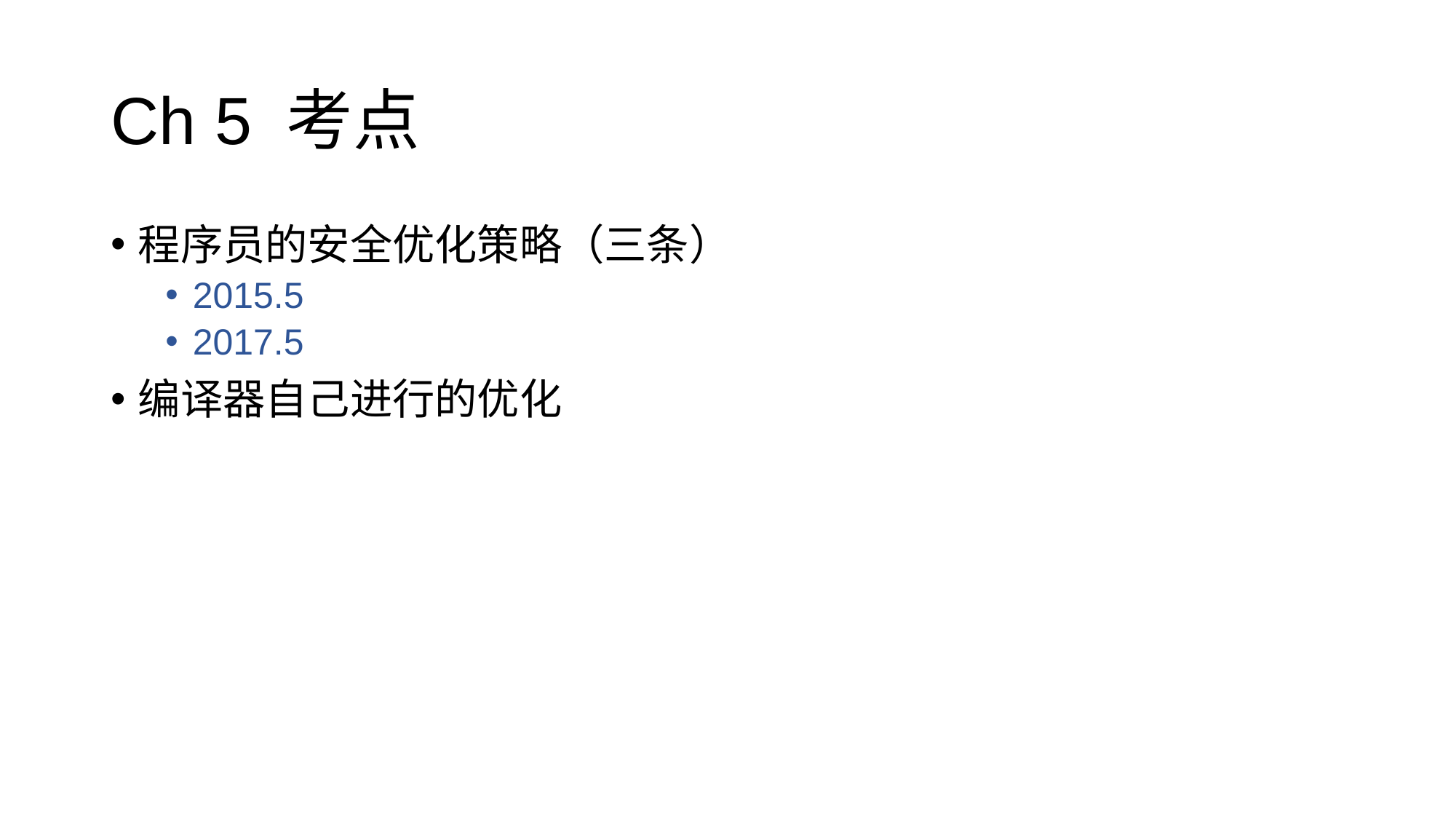

# Ch 5 考点
程序员的安全优化策略（三条）
2015.5
2017.5
编译器自己进行的优化